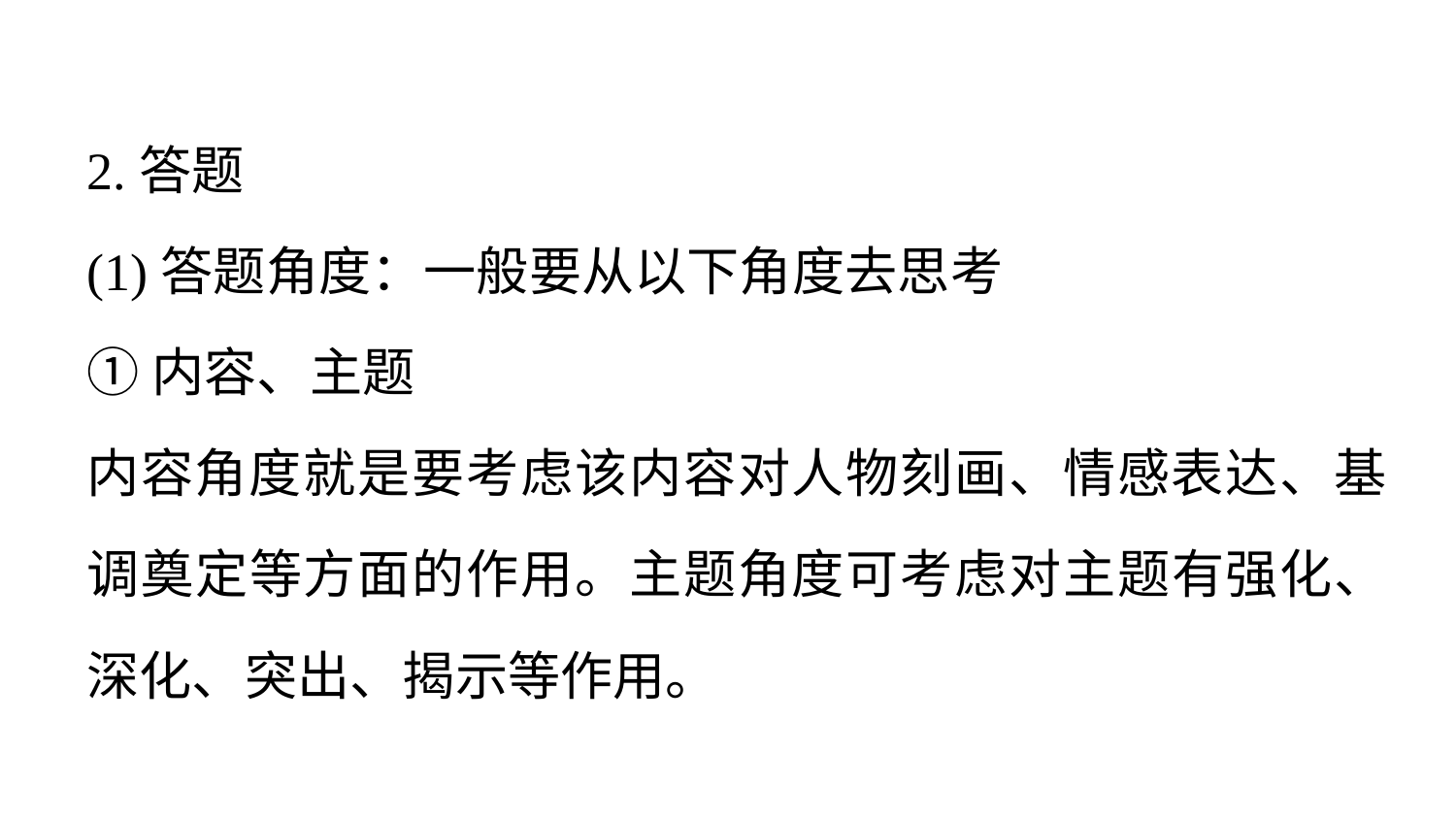

2.答题
(1)答题角度：一般要从以下角度去思考
①内容、主题
内容角度就是要考虑该内容对人物刻画、情感表达、基调奠定等方面的作用。主题角度可考虑对主题有强化、深化、突出、揭示等作用。